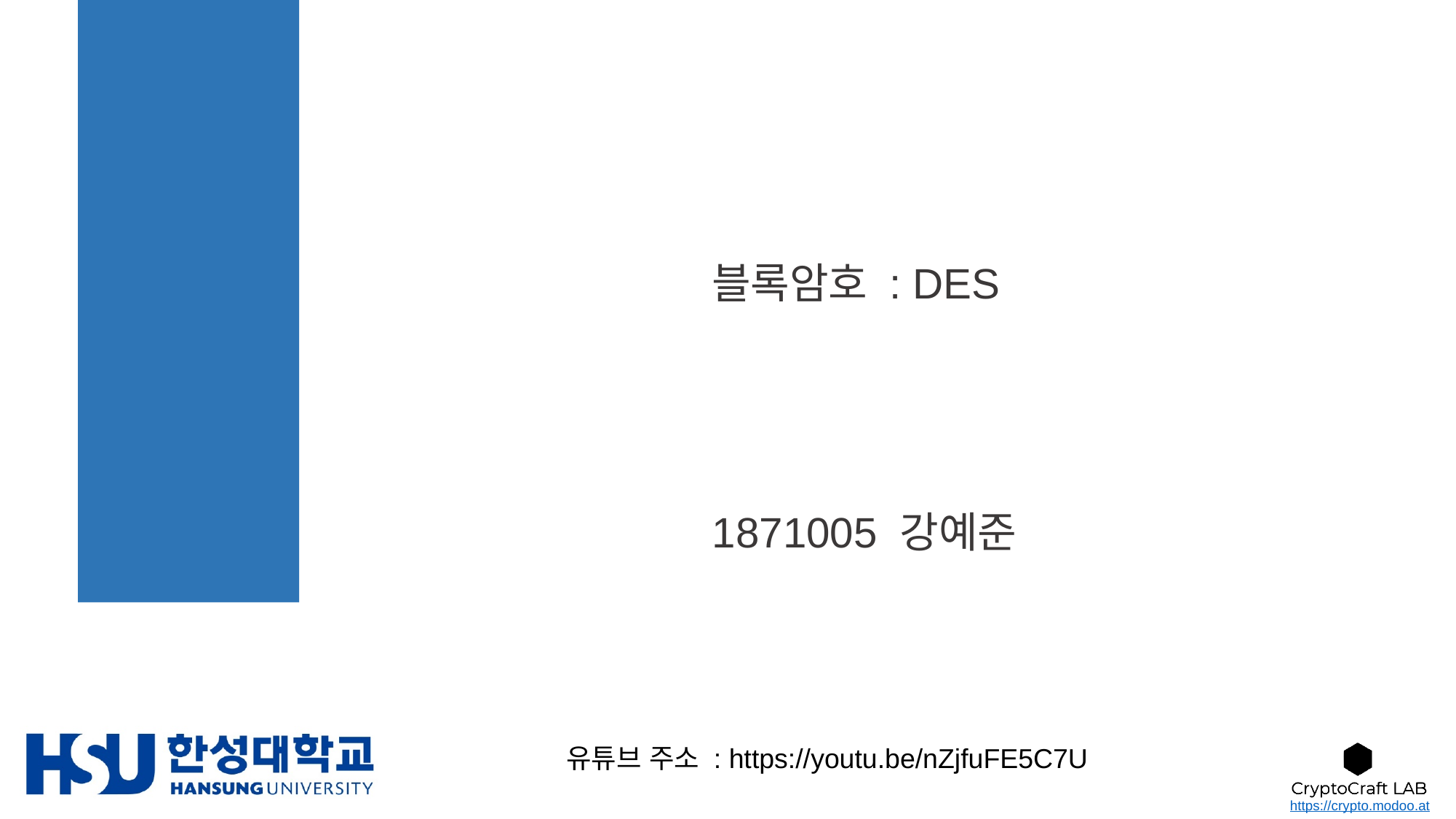

# 블록암호 : DES
1871005 강예준
유튜브 주소 : https://youtu.be/nZjfuFE5C7U